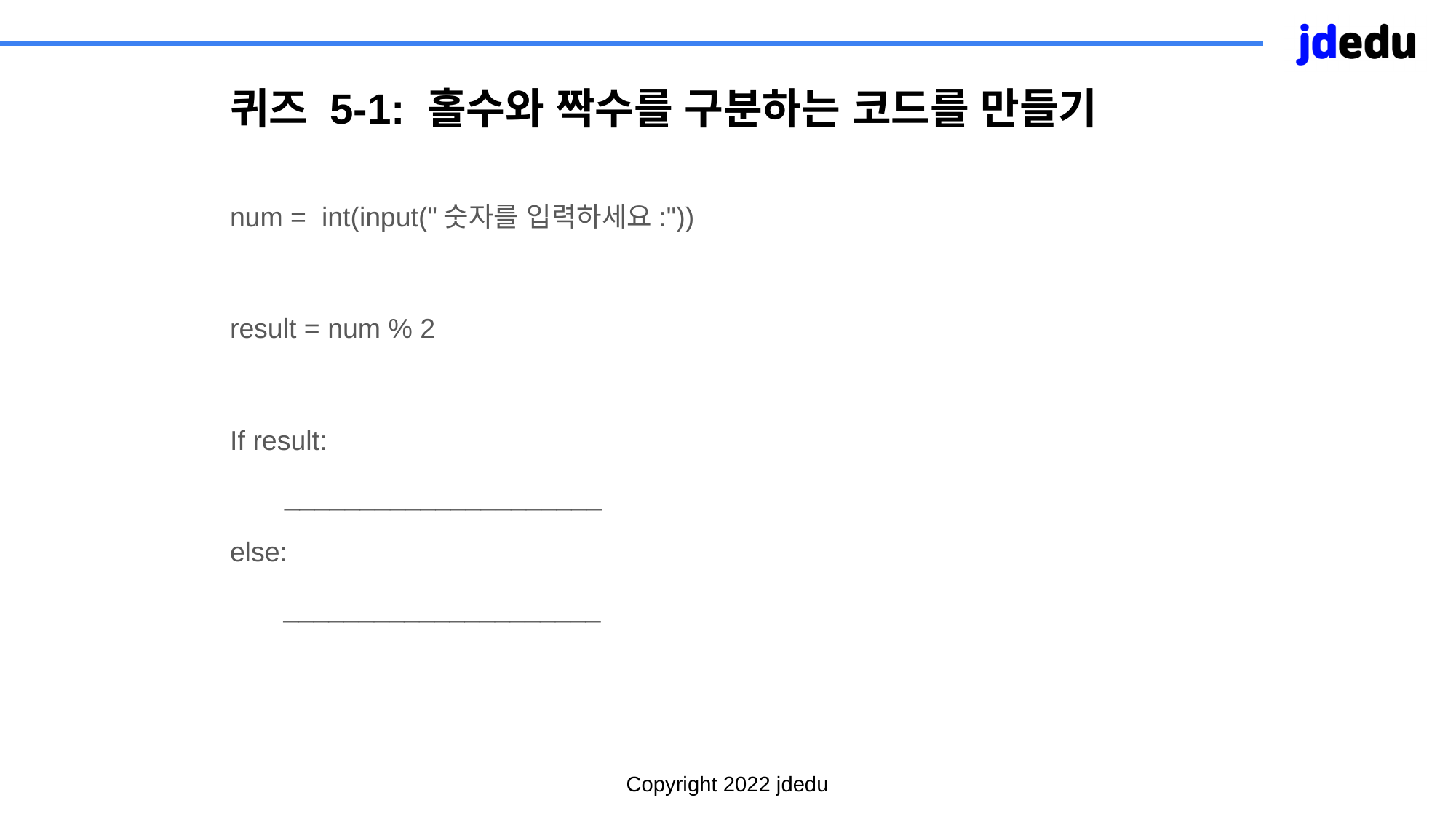

# 퀴즈 5-1: 홀수와 짝수를 구분하는 코드를 만들기
num =  int(input("숫자를 입력하세요:"))

result = num % 2

If result:
_____________________
else:
       _____________________